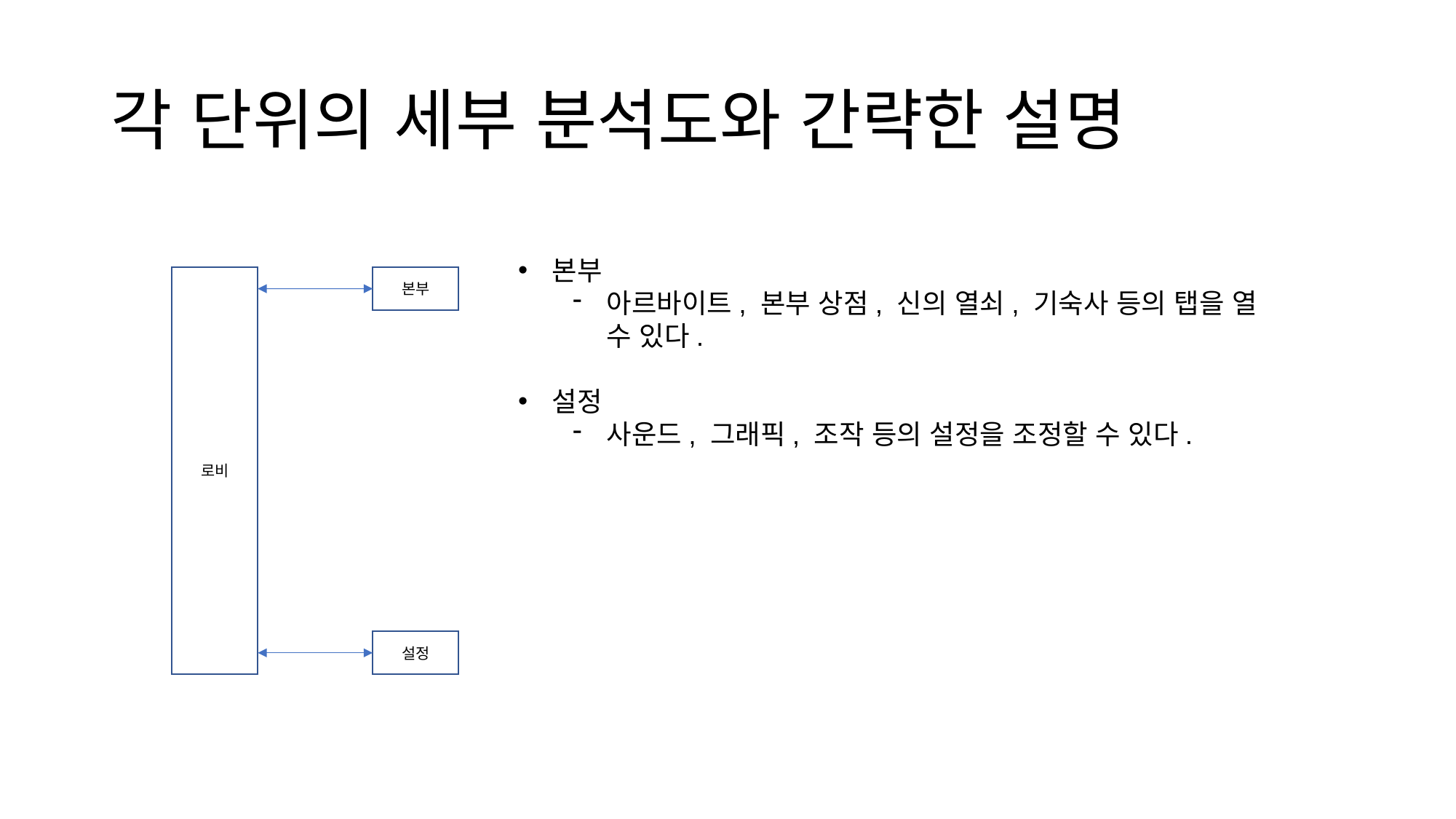

# 각 단위의 세부 분석도와 간략한 설명
본부
아르바이트, 본부 상점, 신의 열쇠, 기숙사 등의 탭을 열 수 있다.

설정
사운드, 그래픽, 조작 등의 설정을 조정할 수 있다.
로비
본부
설정